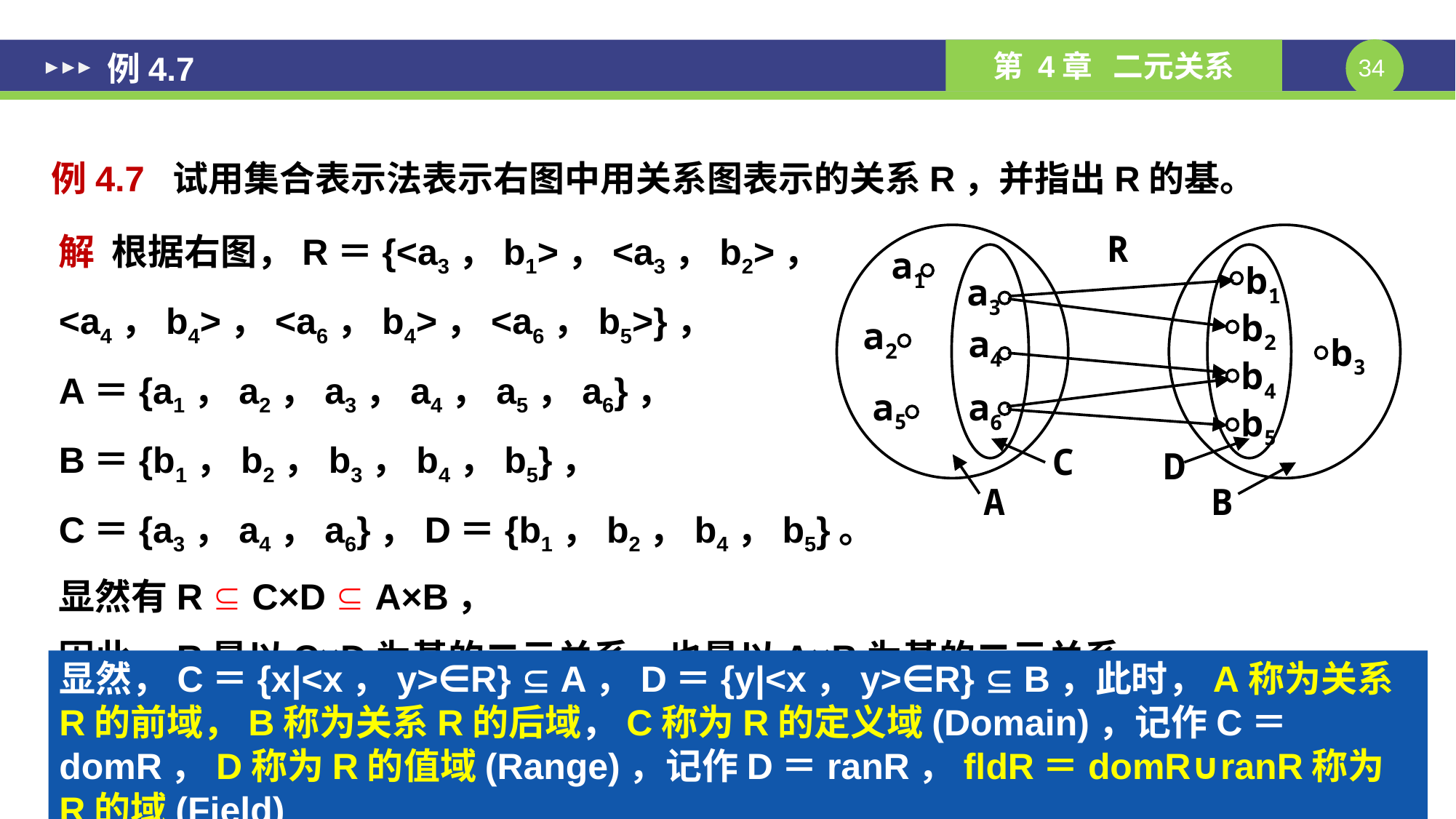

# 例4.7
例4.7  试用集合表示法表示右图中用关系图表示的关系R，并指出R的基。
解  根据右图，R＝{<a3，b1>，<a3，b2>，
<a4，b4>，<a6，b4>，<a6，b5>}，
A＝{a1，a2，a3，a4，a5，a6}，
B＝{b1，b2，b3，b4，b5}，
C＝{a3，a4，a6}，D＝{b1，b2，b4，b5}。
显然有R ⊆ C×D ⊆ A×B，
因此，R是以C×D为基的二元关系，也是以A×B为基的二元关系。
R

a1

b1
a3

b2

a2
a4
b3

b4

a5
a6

b5

C
D

A
B
显然，C＝{x|<x，y>∈R} ⊆ A，D＝{y|<x，y>∈R} ⊆ B，此时，A称为关系R的前域，B称为关系R的后域，C称为R的定义域(Domain)，记作C＝domR，D称为R的值域(Range)，记作D＝ranR，fldR＝domR∪ranR称为R的域(Field)